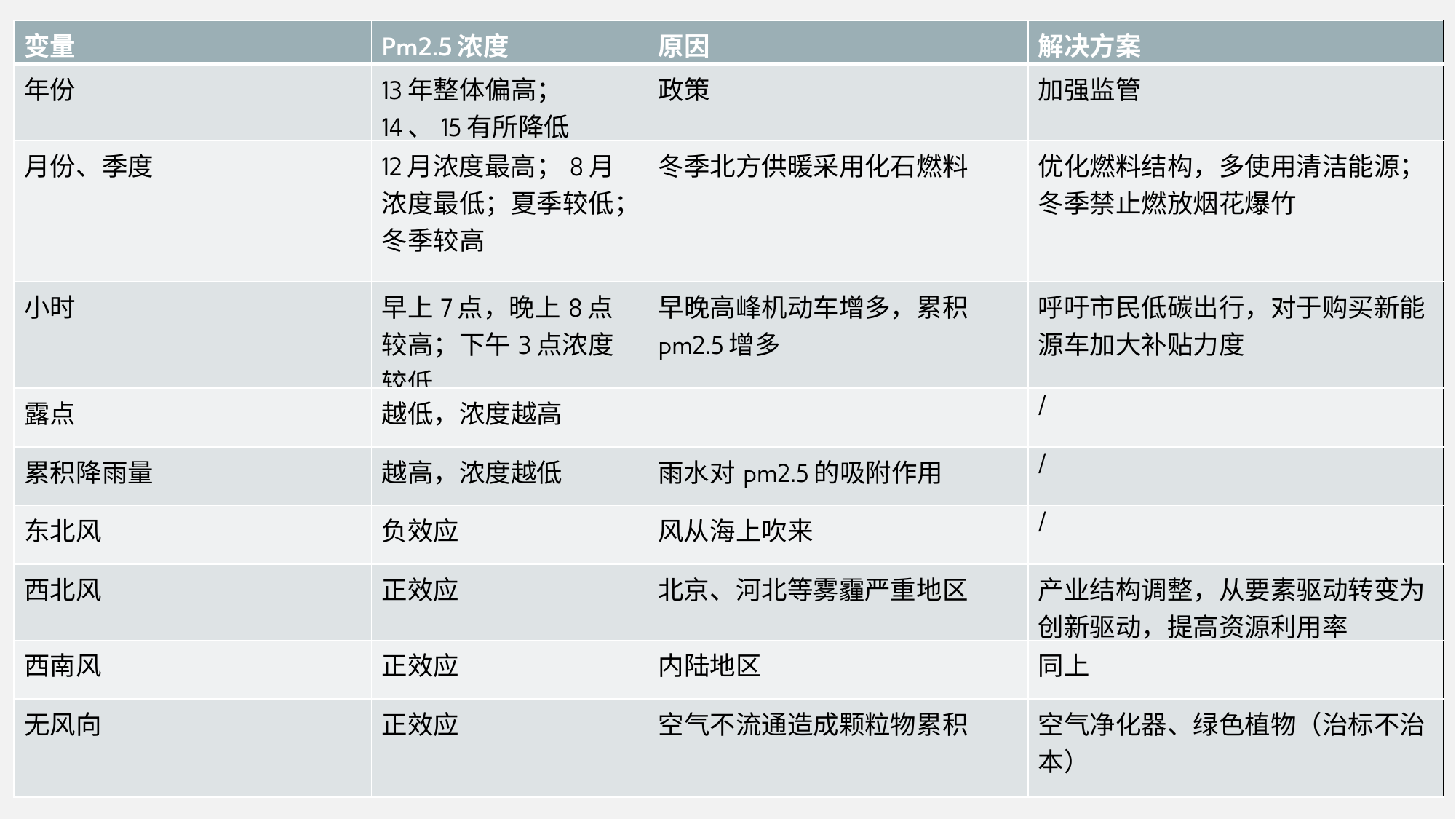

| 变量 | Pm2.5浓度 | 原因 | 解决方案 |
| --- | --- | --- | --- |
| 年份 | 13年整体偏高；14、15有所降低 | 政策 | 加强监管 |
| 月份、季度 | 12月浓度最高；8月浓度最低；夏季较低；冬季较高 | 冬季北方供暖采用化石燃料 | 优化燃料结构，多使用清洁能源；冬季禁止燃放烟花爆竹 |
| 小时 | 早上7点，晚上8点较高；下午3点浓度较低 | 早晚高峰机动车增多，累积pm2.5增多 | 呼吁市民低碳出行，对于购买新能源车加大补贴力度 |
| 露点 | 越低，浓度越高 |  | / |
| 累积降雨量 | 越高，浓度越低 | 雨水对pm2.5的吸附作用 | / |
| 东北风 | 负效应 | 风从海上吹来 | / |
| 西北风 | 正效应 | 北京、河北等雾霾严重地区 | 产业结构调整，从要素驱动转变为创新驱动，提高资源利用率 |
| 西南风 | 正效应 | 内陆地区 | 同上 |
| 无风向 | 正效应 | 空气不流通造成颗粒物累积 | 空气净化器、绿色植物（治标不治本） |
34
本次研究选择了13个可能影响上海pm2.5浓度的变量，我们小组通过对这些变量进行描述性统计分析，协方差分析以及回归分析（包括逻辑回归分析），总结出如下结论：
4.风速与风向对于上海pm2.5浓度影响显著，具体表现在西南风容易引起pm2.5浓度的上升，不仅如此，风速与各风向的交互效应也会引起pm2.5浓度的显著变化；
5.露点的不同也会引起上海pm2.5浓度的显著变化，我们小组认为，露点越低，pm2.5浓度会明显增高；
6.累计降雨量会造成上海的pm2.5浓度浓度。